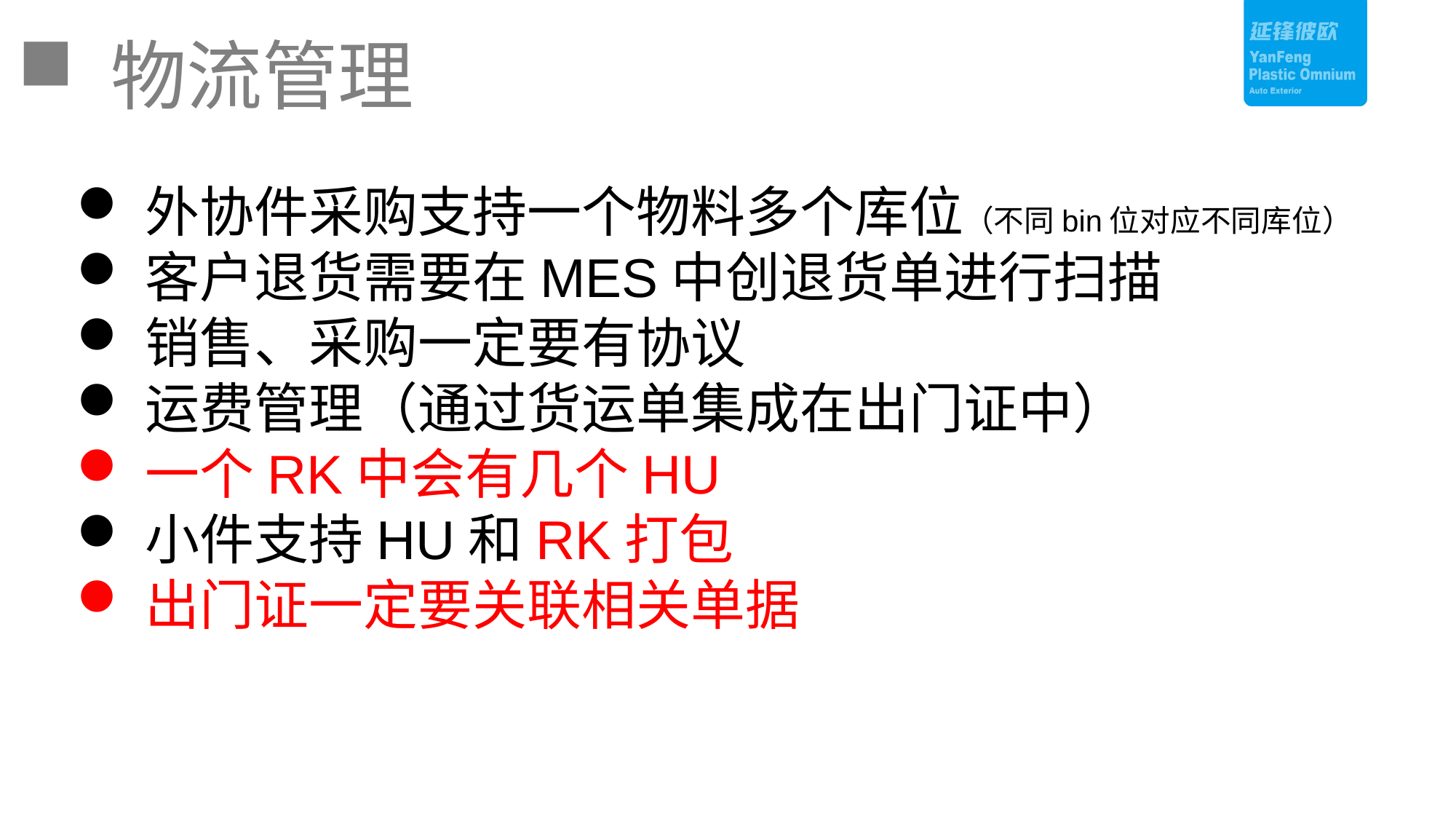

物流管理
外协件采购支持一个物料多个库位（不同bin位对应不同库位）
客户退货需要在MES中创退货单进行扫描
销售、采购一定要有协议
运费管理（通过货运单集成在出门证中）
一个RK中会有几个HU
小件支持HU和RK打包
出门证一定要关联相关单据